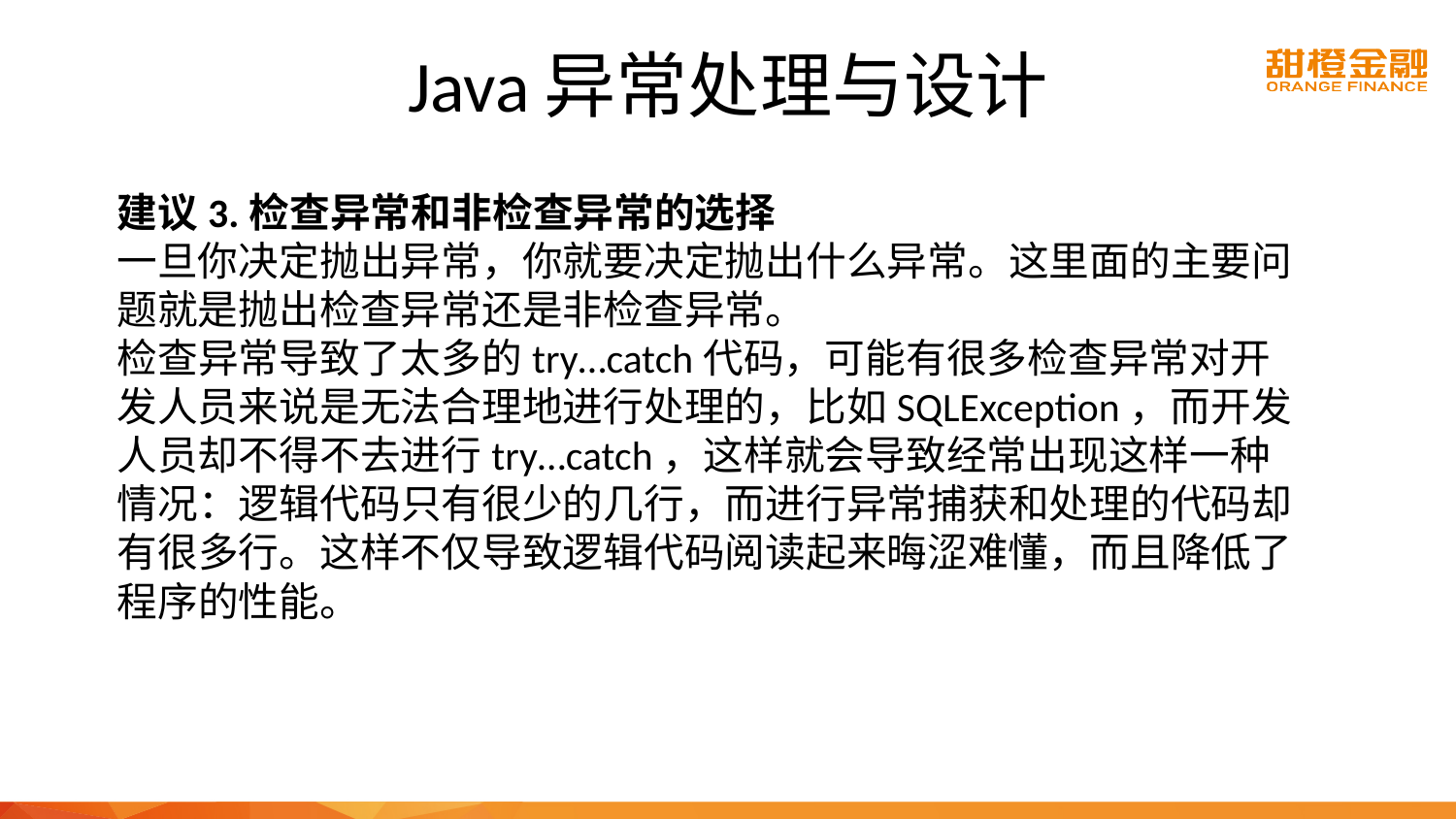

# Java异常处理与设计
建议3.检查异常和非检查异常的选择
一旦你决定抛出异常，你就要决定抛出什么异常。这里面的主要问题就是抛出检查异常还是非检查异常。
检查异常导致了太多的try…catch代码，可能有很多检查异常对开发人员来说是无法合理地进行处理的，比如SQLException，而开发人员却不得不去进行try…catch，这样就会导致经常出现这样一种情况：逻辑代码只有很少的几行，而进行异常捕获和处理的代码却有很多行。这样不仅导致逻辑代码阅读起来晦涩难懂，而且降低了程序的性能。